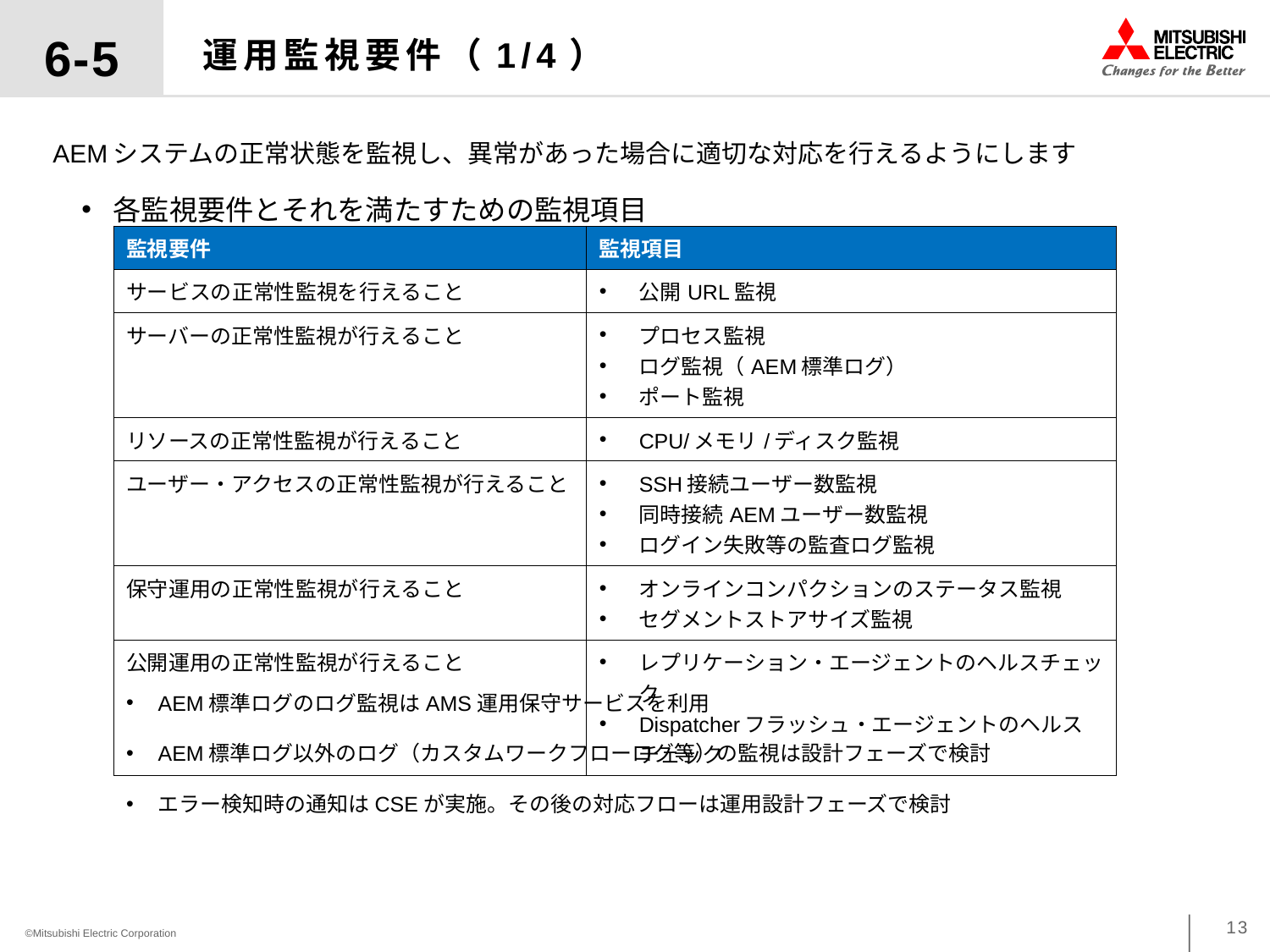

6-5
# 運用監視要件（1/4）
AEMシステムの正常状態を監視し、異常があった場合に適切な対応を行えるようにします
各監視要件とそれを満たすための監視項目
| 監視要件 | 監視項目 |
| --- | --- |
| サービスの正常性監視を行えること | 公開URL監視 |
| サーバーの正常性監視が行えること | プロセス監視 ログ監視（AEM標準ログ） ポート監視 |
| リソースの正常性監視が行えること | CPU/メモリ/ディスク監視 |
| ユーザー・アクセスの正常性監視が行えること | SSH接続ユーザー数監視 同時接続AEMユーザー数監視 ログイン失敗等の監査ログ監視 |
| 保守運用の正常性監視が行えること | オンラインコンパクションのステータス監視 セグメントストアサイズ監視 |
| 公開運用の正常性監視が行えること | レプリケーション・エージェントのヘルスチェック Dispatcherフラッシュ・エージェントのヘルスチェック |
AEM標準ログのログ監視はAMS運用保守サービスを利用
AEM標準ログ以外のログ（カスタムワークフローログ等）の監視は設計フェーズで検討
エラー検知時の通知はCSEが実施。その後の対応フローは運用設計フェーズで検討
13